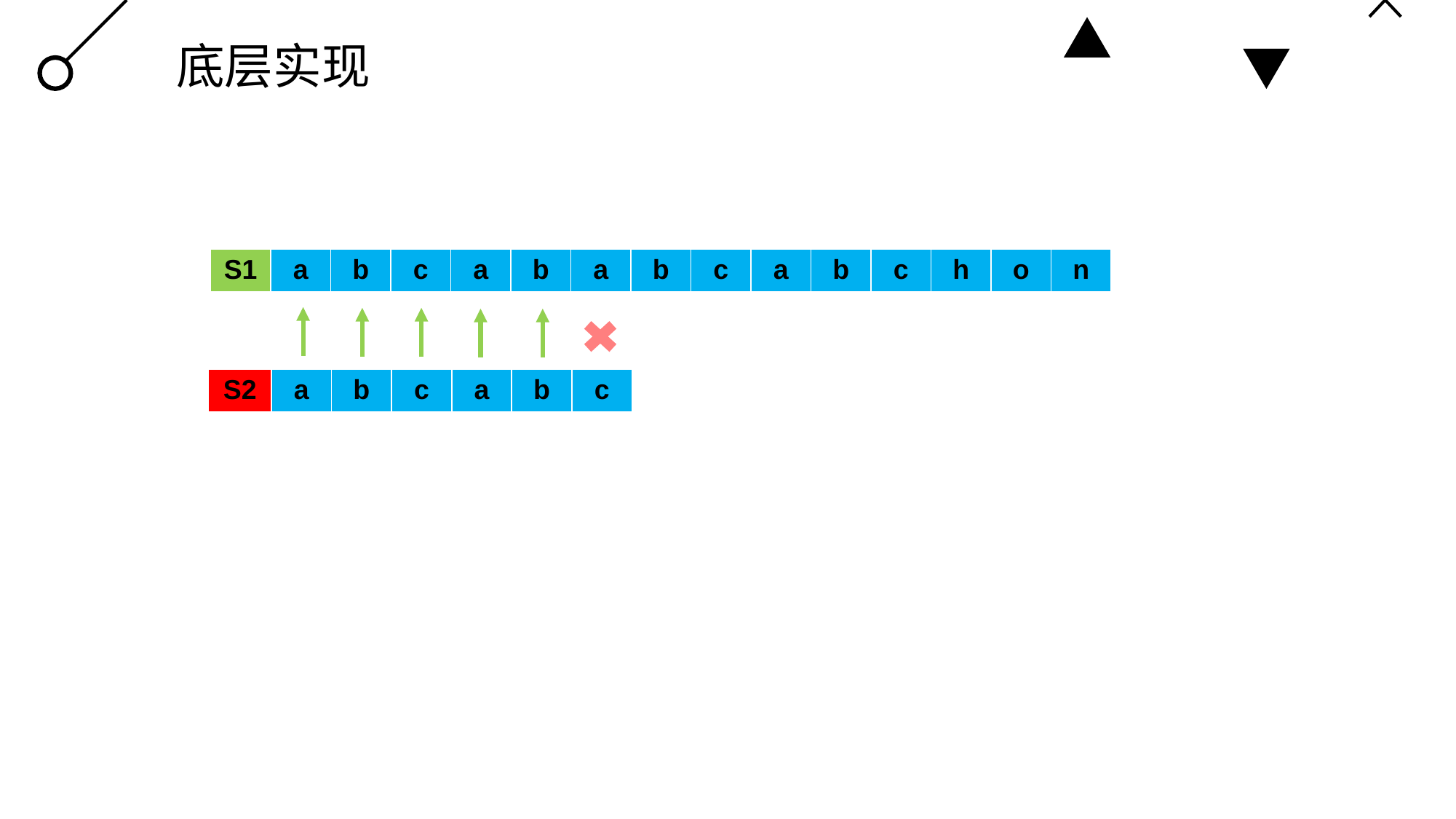

# 底层实现
| S1 | a | b | c | a | b | a | b | c | a | b | c | h | o | n |
| --- | --- | --- | --- | --- | --- | --- | --- | --- | --- | --- | --- | --- | --- | --- |

| S2 | a | b | c | a | b | c |
| --- | --- | --- | --- | --- | --- | --- |